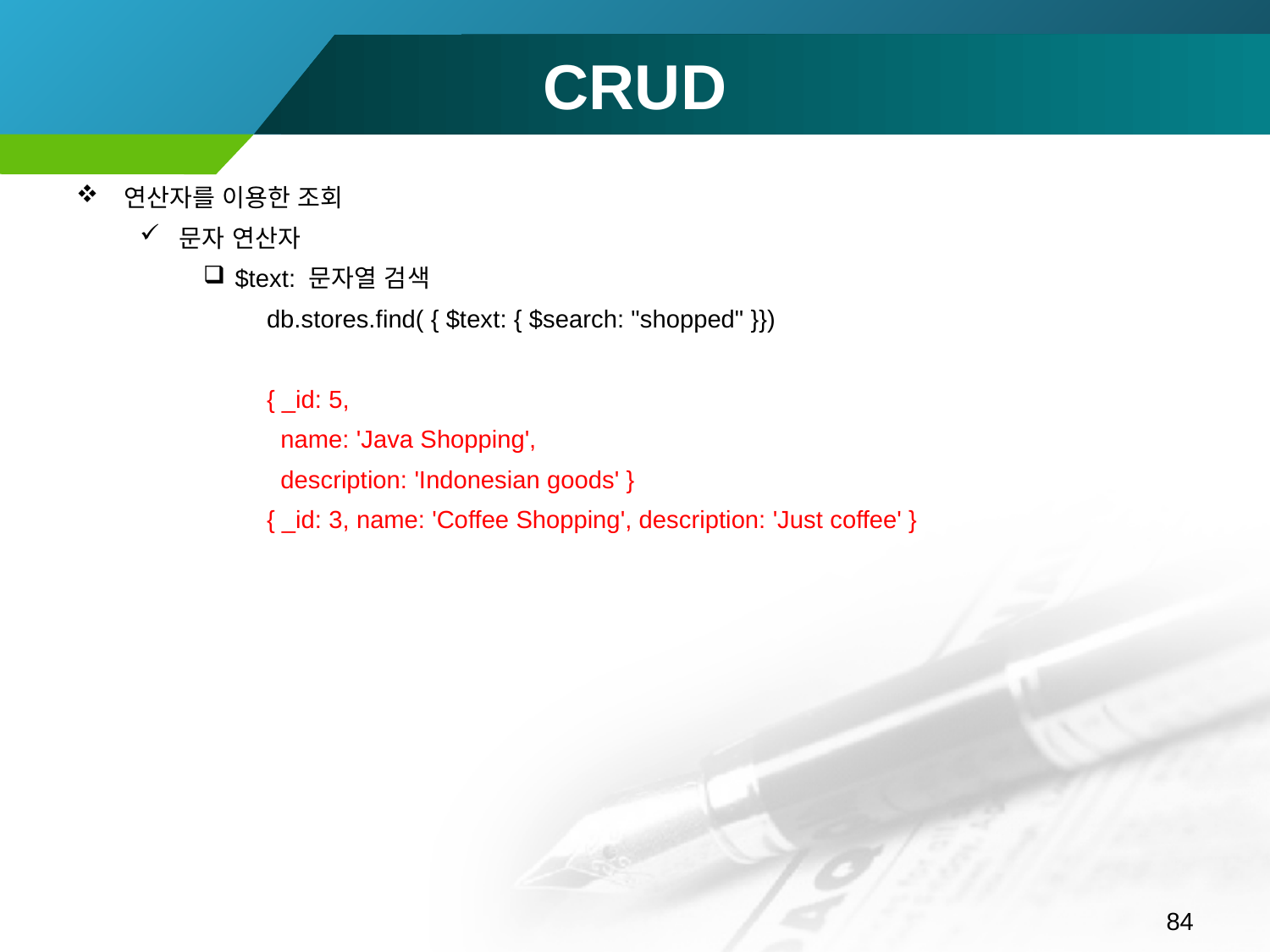

# CRUD
연산자를 이용한 조회
문자 연산자
$text: 문자열 검색
db.stores.find( { $text: { $search: "shopped" }})

{ _id: 5,
  name: 'Java Shopping',
  description: 'Indonesian goods' }
{ _id: 3, name: 'Coffee Shopping', description: 'Just coffee' }

84